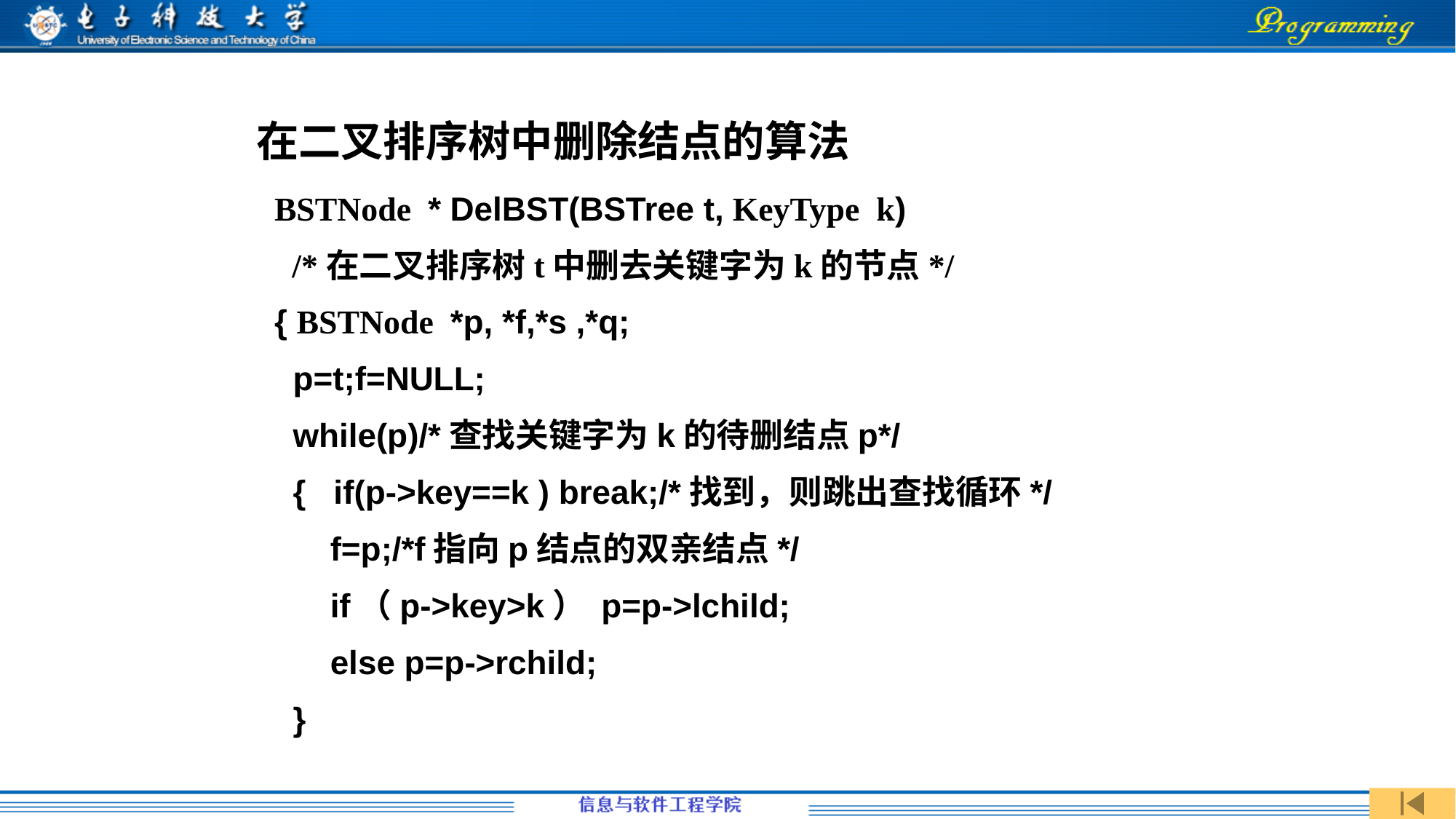

在二叉排序树中删除结点的算法
BSTNode  * DelBST(BSTree t, KeyType  k)
  /*在二叉排序树t中删去关键字为k的节点*/
{ BSTNode  *p, *f,*s ,*q;
  p=t;f=NULL;
  while(p)/*查找关键字为k的待删结点p*/
  {   if(p->key==k ) break;/*找到，则跳出查找循环*/
      f=p;/*f指向p结点的双亲结点*/
      if（p->key>k） p=p->lchild;
      else p=p->rchild;
  }